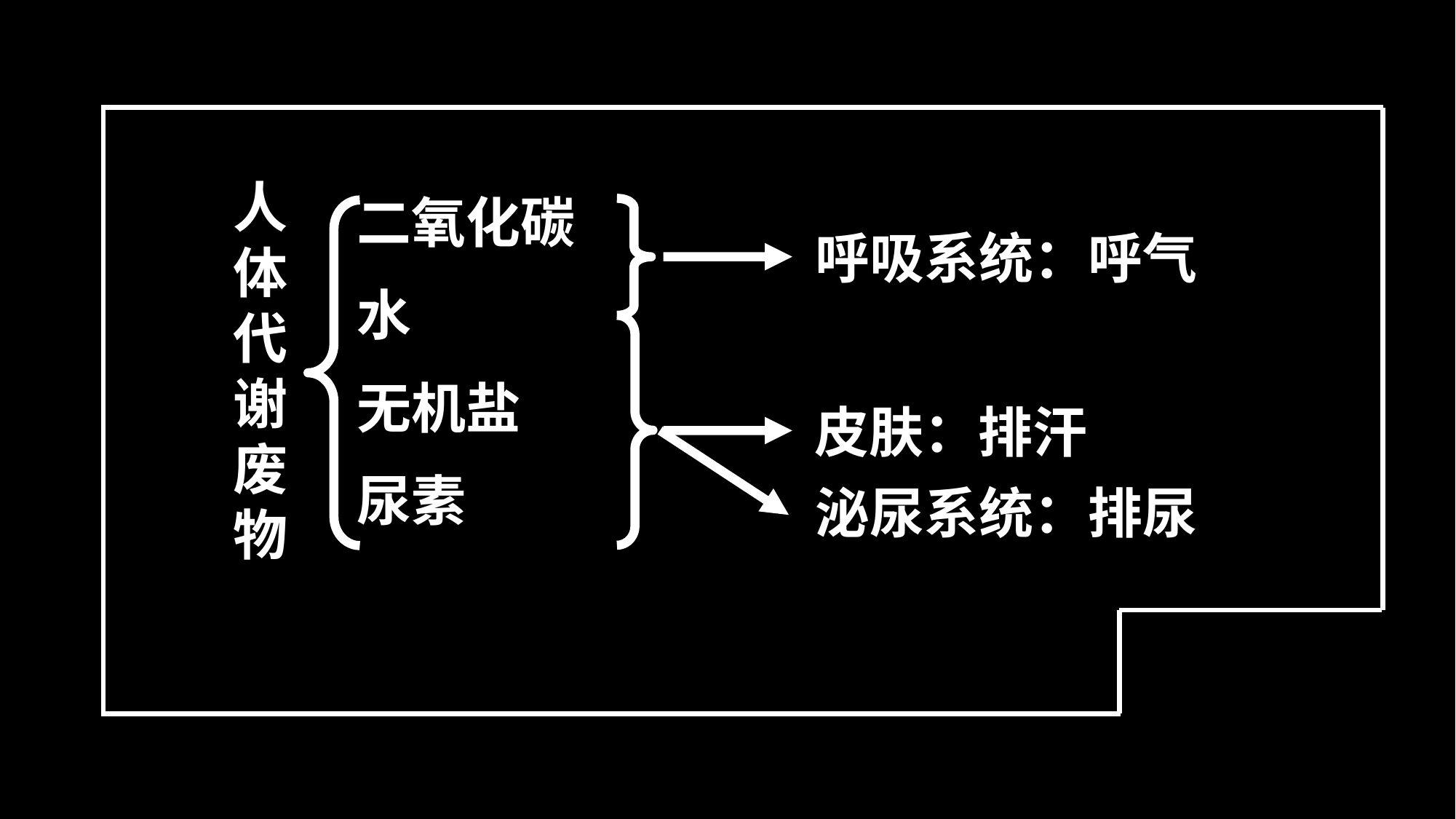

人体代谢废物
二氧化碳
水
无机盐
尿素

呼吸系统：呼气

皮肤：排汗

泌尿系统：排尿